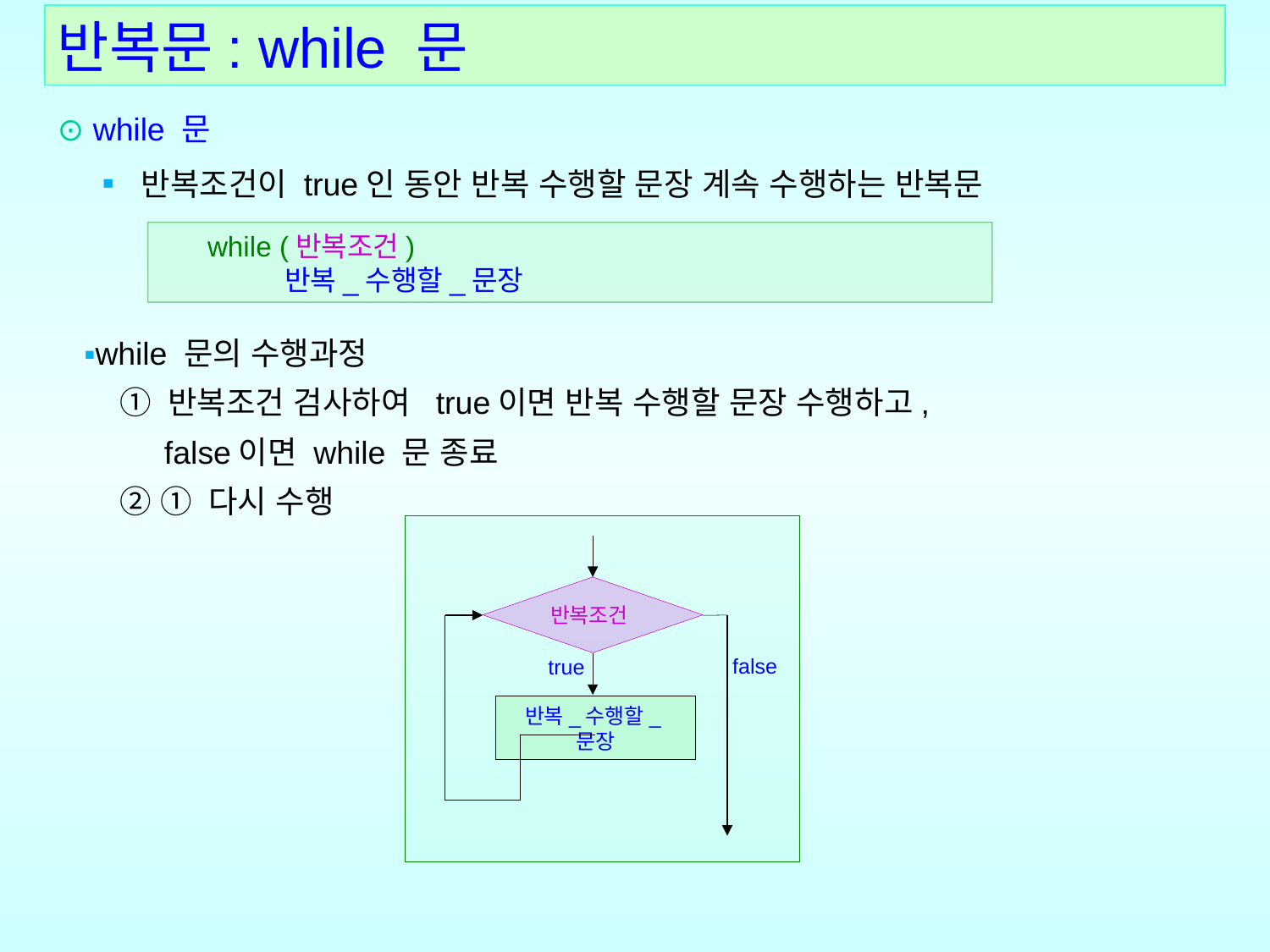

반복문: while 문
⊙ while 문
    ▪ 반복조건이 true인 동안 반복 수행할 문장 계속 수행하는 반복문

   ▪while 문의 수행과정
       ① 반복조건 검사하여  true이면 반복 수행할 문장 수행하고,
            false이면 while 문 종료
       ② ① 다시 수행
      while (반복조건)
               반복_수행할_문장

반복조건
false
true
반복_수행할_문장